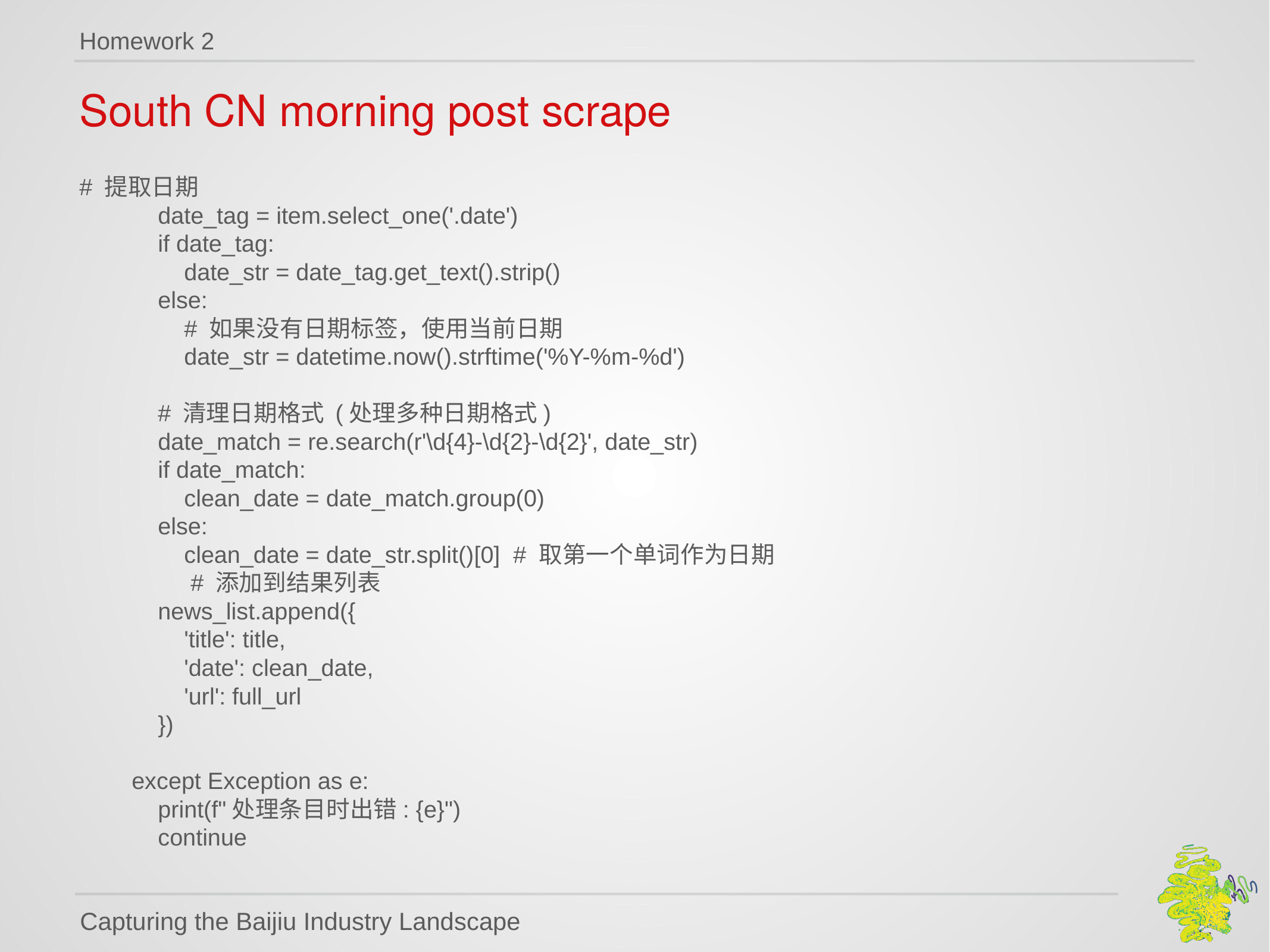

Homework 2
# South CN morning post scrape
# 提取日期
            date_tag = item.select_one('.date')
            if date_tag:
                date_str = date_tag.get_text().strip()
            else:
                # 如果没有日期标签，使用当前日期
                date_str = datetime.now().strftime('%Y-%m-%d')

            # 清理日期格式 (处理多种日期格式)
            date_match = re.search(r'\d{4}-\d{2}-\d{2}', date_str)
            if date_match:
                clean_date = date_match.group(0)
            else:
                clean_date = date_str.split()[0]  # 取第一个单词作为日期
                 # 添加到结果列表
            news_list.append({
                'title': title,
                'date': clean_date,
                'url': full_url
            })

        except Exception as e:
            print(f"处理条目时出错: {e}")
            continue